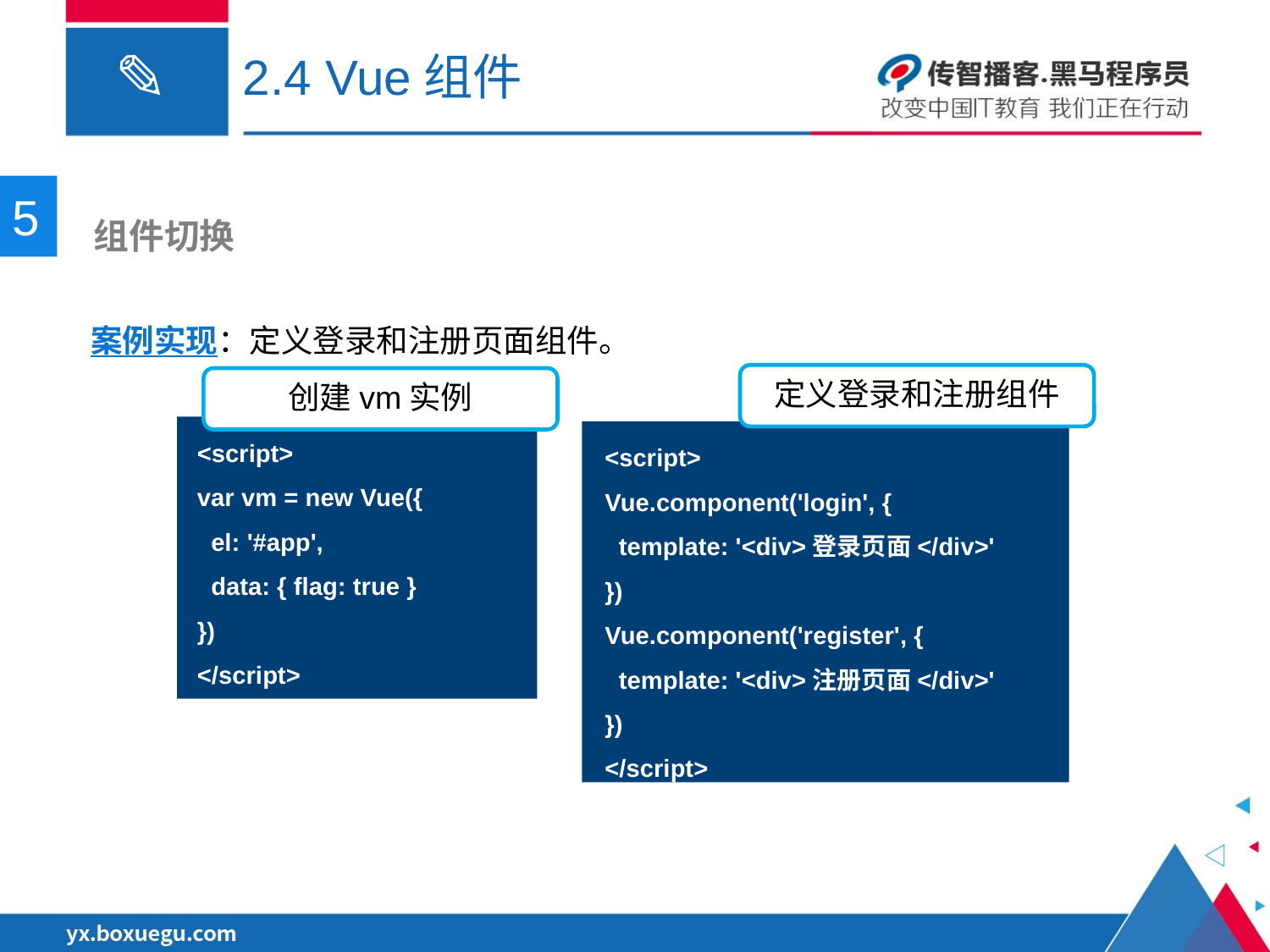

# 2.4 Vue组件

5
  组件切换
案例实现：定义登录和注册页面组件。
定义登录和注册组件
创建vm实例

<script>
var vm = new Vue({
  el: '#app',
  data: { flag: true }
})
</script>

<script>
Vue.component('login', {
  template: '<div>登录页面</div>'
})
Vue.component('register', {
  template: '<div>注册页面</div>'
})
</script>